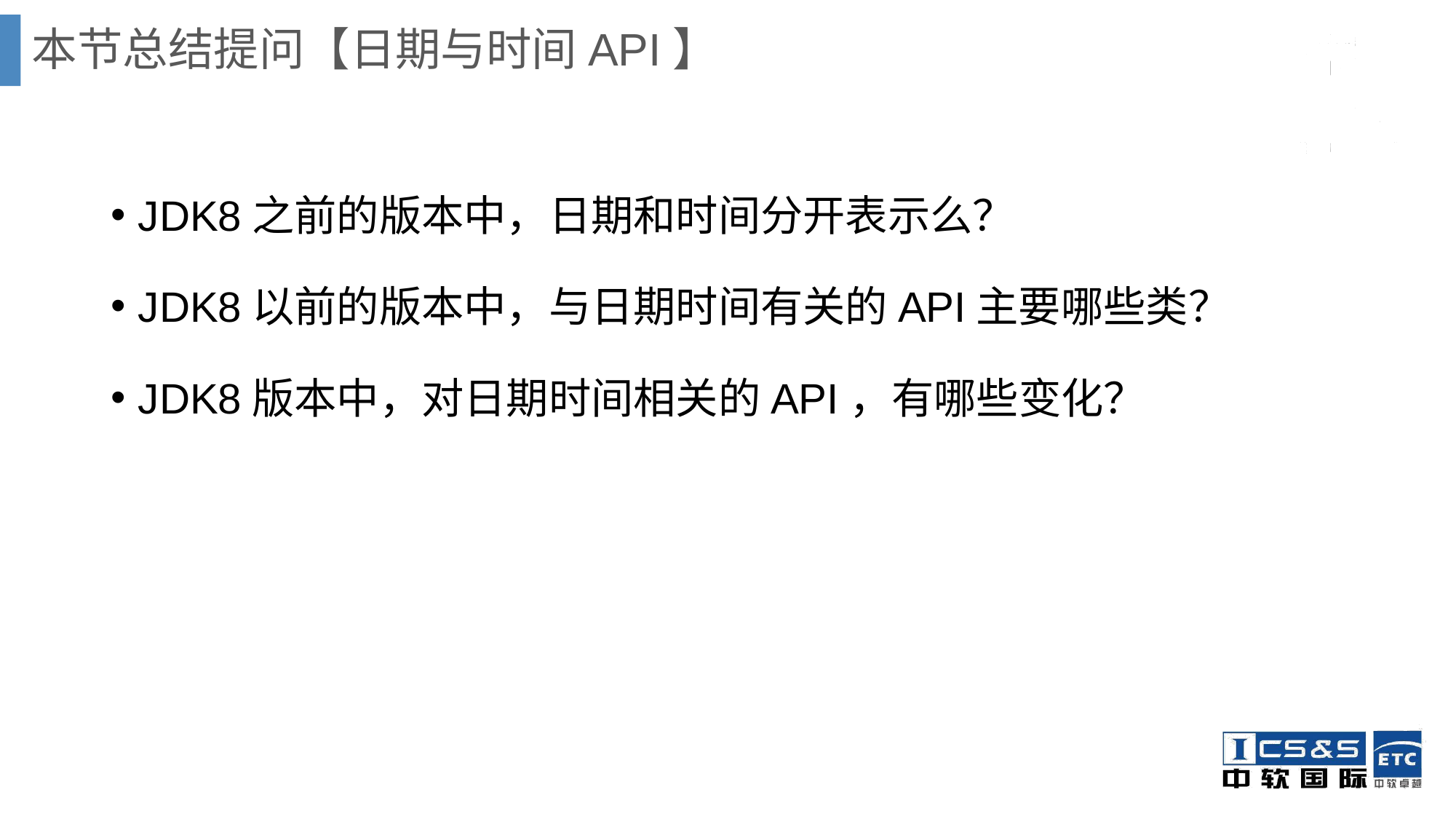

# 本节总结提问【日期与时间API】
JDK8之前的版本中，日期和时间分开表示么？
JDK8以前的版本中，与日期时间有关的API主要哪些类？
JDK8版本中，对日期时间相关的API，有哪些变化？